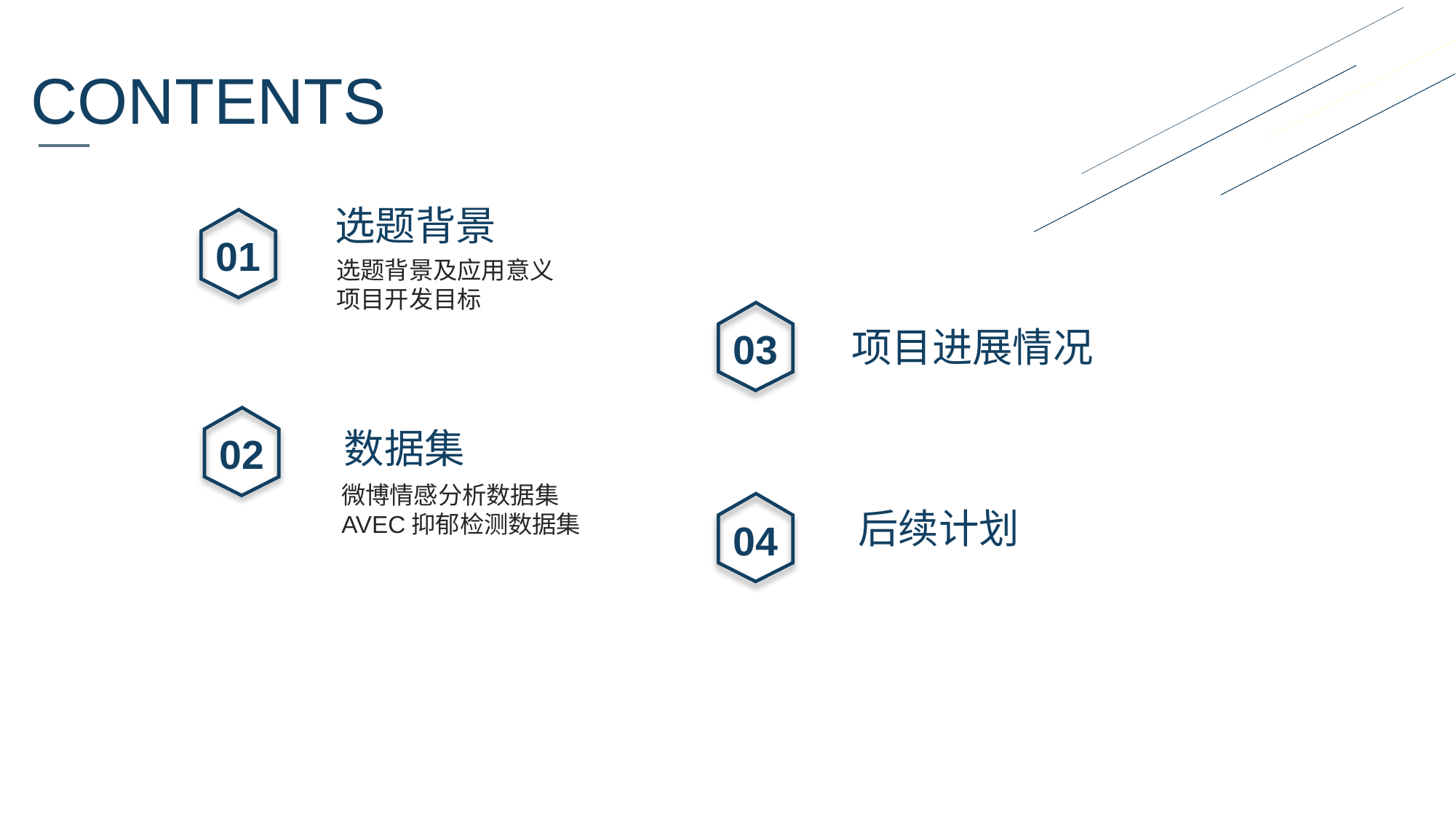

CONTENTS
选题背景
选题背景及应用意义
项目开发目标

01

03

数据集
项目进展情况

02
微博情感分析数据集
AVEC抑郁检测数据集

04
后续计划